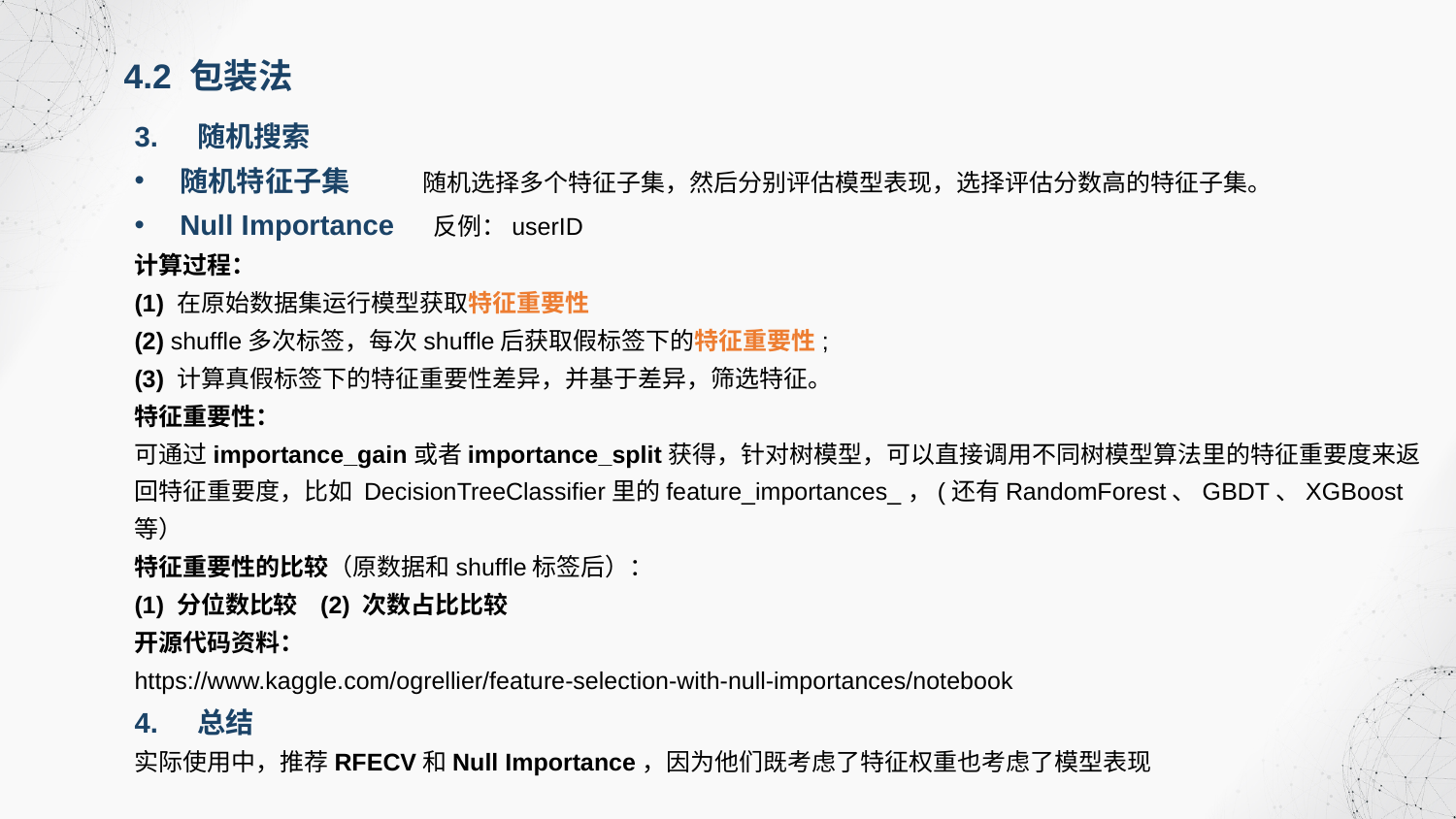

4.2 包装法
3.    随机搜索
随机特征子集           随机选择多个特征子集，然后分别评估模型表现，选择评估分数高的特征子集。
Null Importance    反例：userID
计算过程：
(1) 在原始数据集运行模型获取特征重要性
(2) shuffle多次标签，每次shuffle后获取假标签下的特征重要性;
(3) 计算真假标签下的特征重要性差异，并基于差异，筛选特征。
特征重要性：
可通过importance_gain或者importance_split获得，针对树模型，可以直接调用不同树模型算法里的特征重要度来返回特征重要度，比如 DecisionTreeClassifier里的feature_importances_，(还有RandomForest、GBDT、XGBoost等）
特征重要性的比较（原数据和shuffle标签后）：
(1) 分位数比较   (2) 次数占比比较
开源代码资料：
https://www.kaggle.com/ogrellier/feature-selection-with-null-importances/notebook
4.    总结
实际使用中，推荐RFECV和Null Importance，因为他们既考虑了特征权重也考虑了模型表现